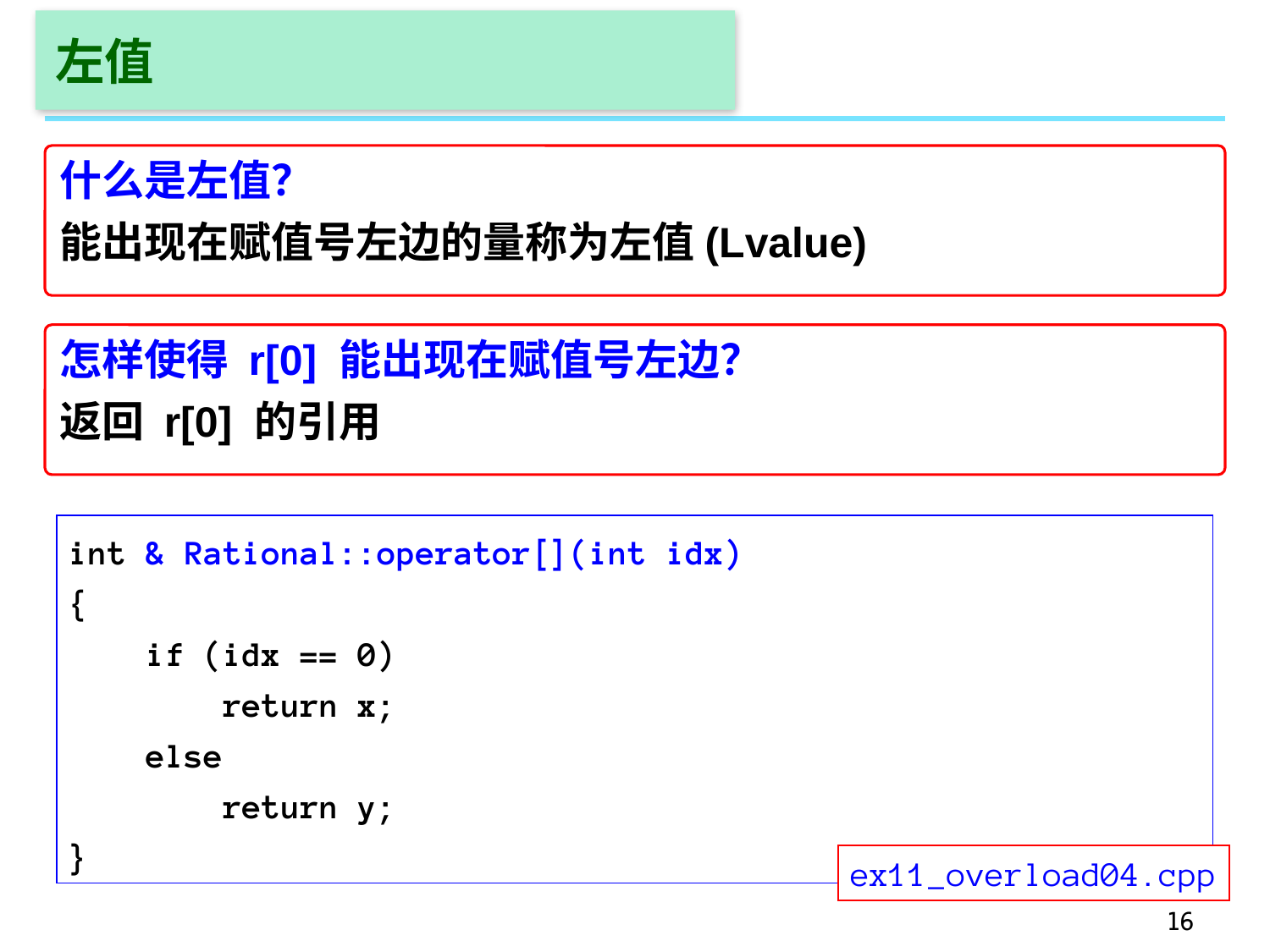

# 左值
什么是左值？
能出现在赋值号左边的量称为左值(Lvalue)
怎样使得 r[0] 能出现在赋值号左边？
返回 r[0] 的引用
int & Rational::operator[](int idx)
{
    if (idx == 0)
        return x;
    else
        return y;
}
ex11_overload04.cpp
16